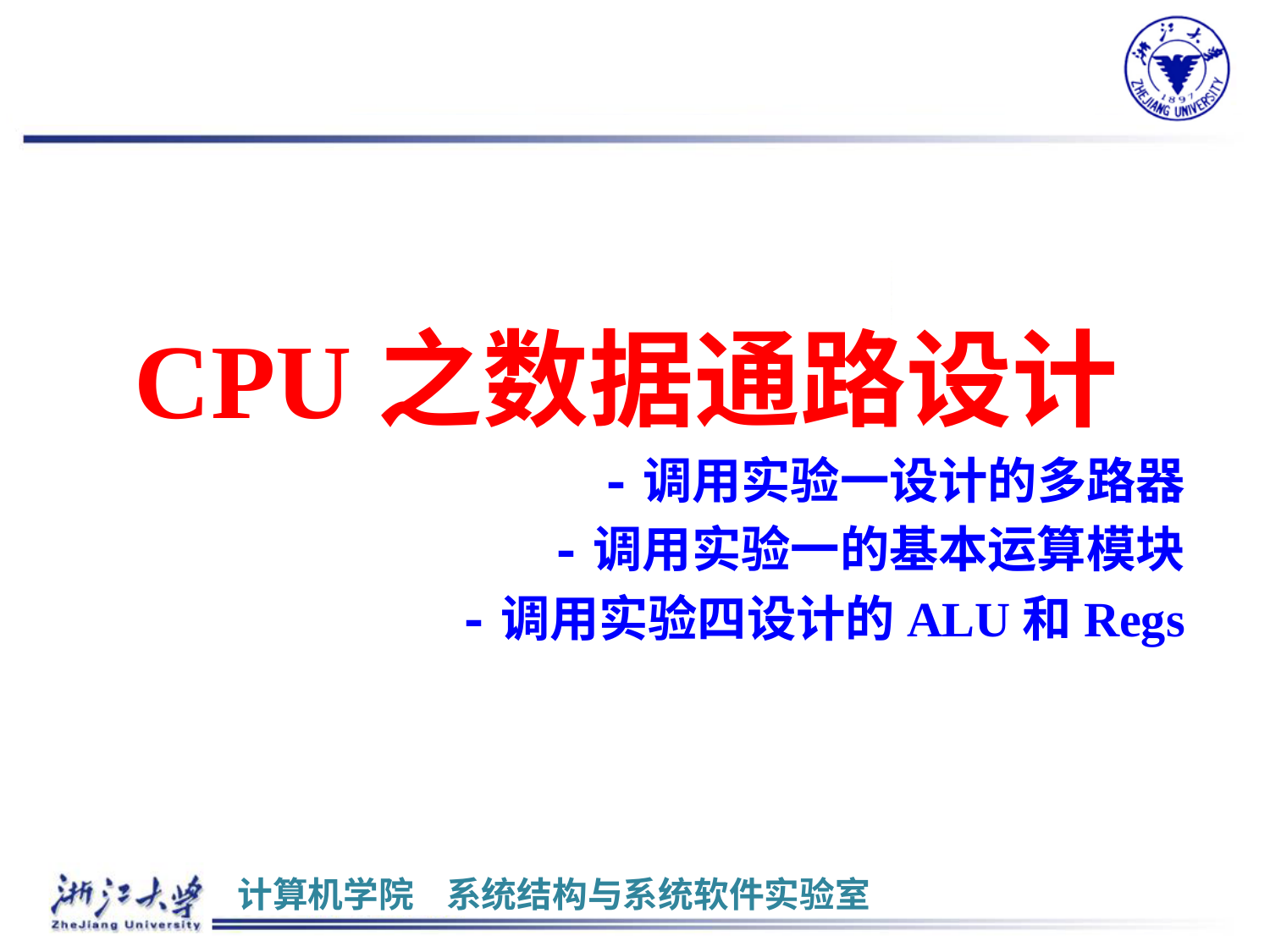

#
CPU之数据通路设计
-调用实验一设计的多路器
-调用实验一的基本运算模块
-调用实验四设计的ALU和Regs